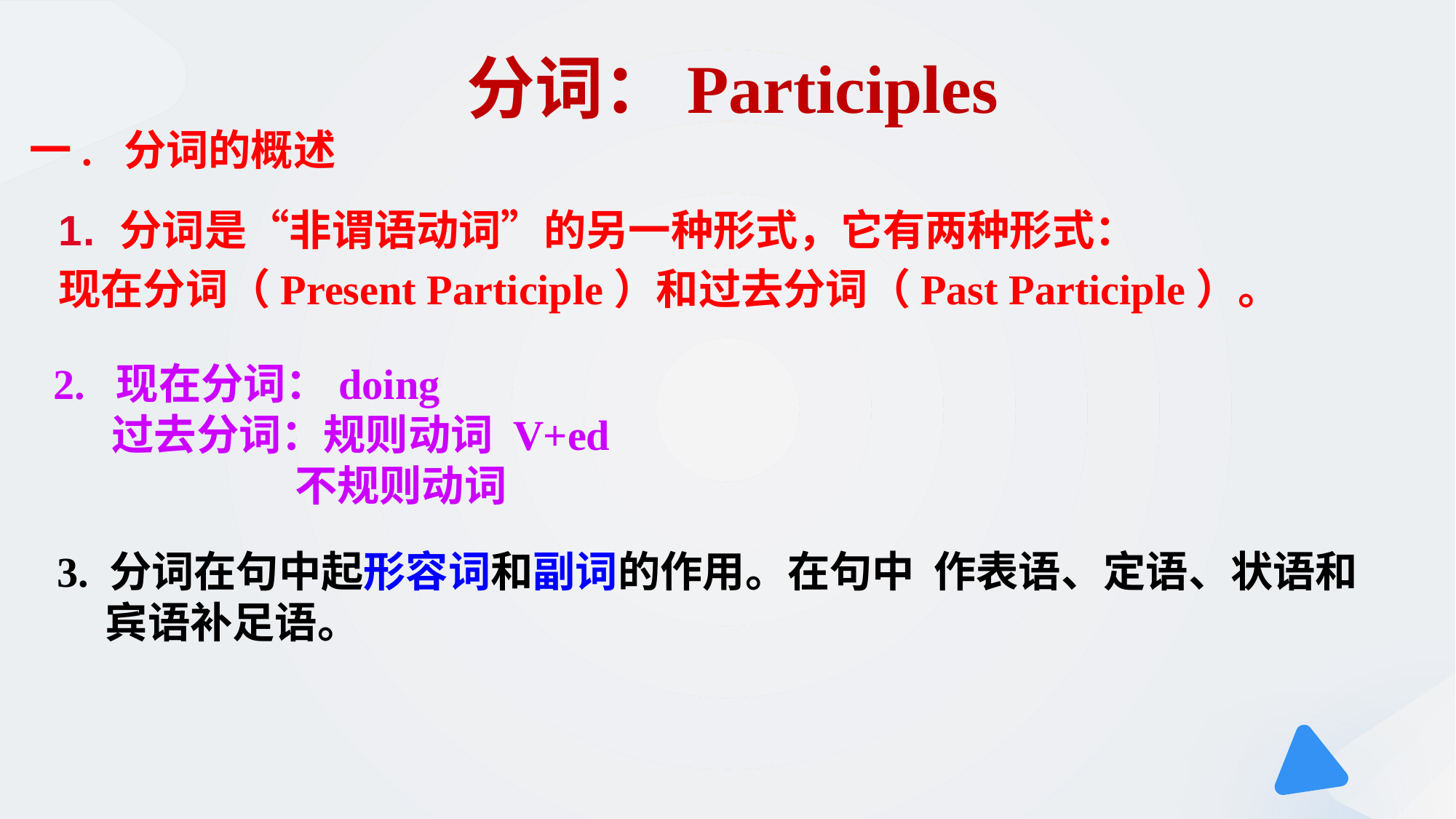

# 分词：Participles
一.  分词的概述
分词是“非谓语动词”的另一种形式，它有两种形式：
现在分词（Present Participle）和过去分词（Past Participle）。
2.  现在分词：doing
     过去分词：规则动词 V+ed
                        不规则动词
3. 分词在句中起形容词和副词的作用。在句中  作表语、定语、状语和
    宾语补足语。